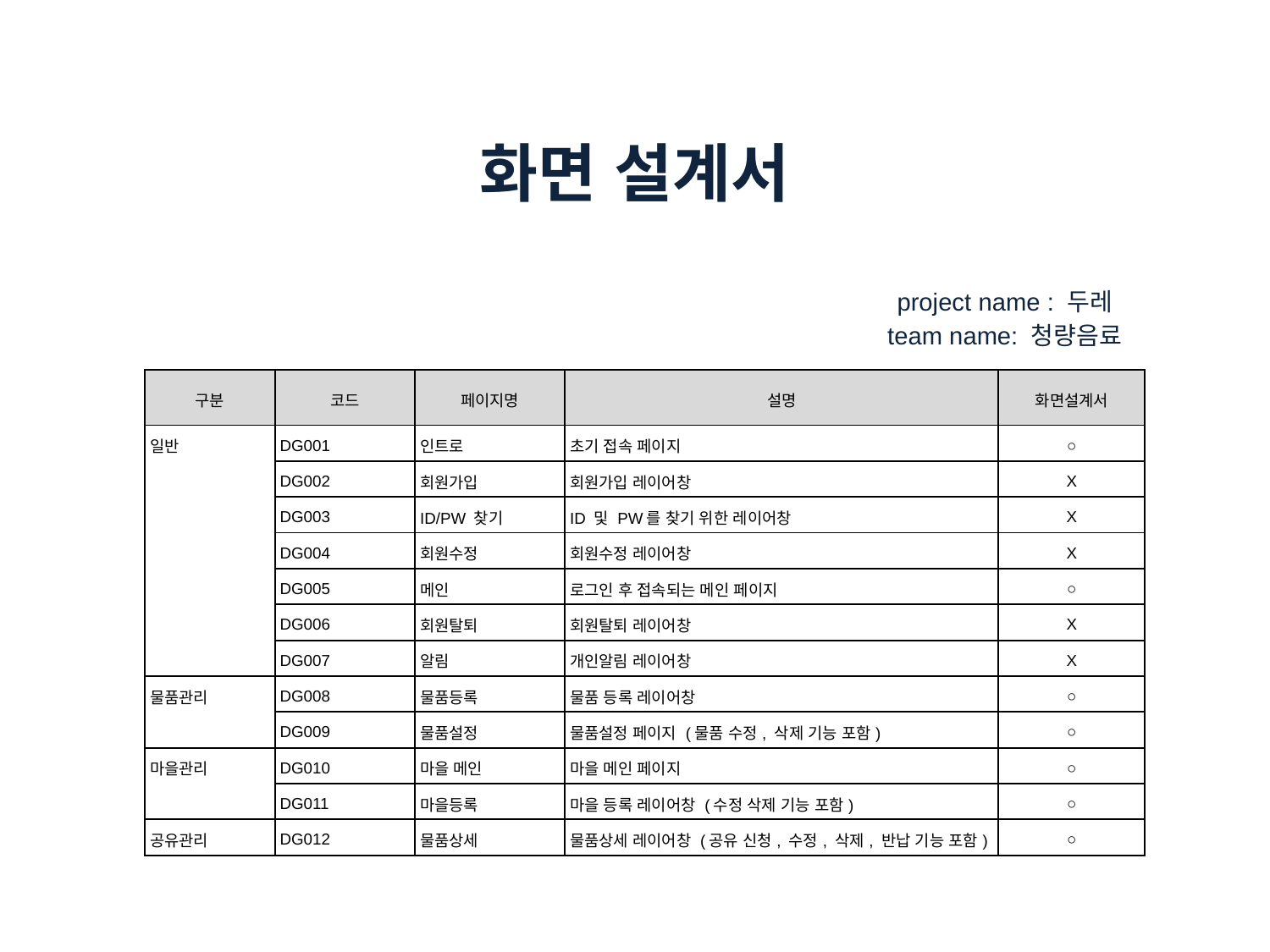

화면 설계서
project name : 두레
team name: 청량음료
| 구분 | 코드 | 페이지명 | 설명 | 화면설계서 |
| --- | --- | --- | --- | --- |
| 일반 | DG001 | 인트로 | 초기 접속 페이지 | ○ |
|  | DG002 | 회원가입 | 회원가입 레이어창 | X |
|  | DG003 | ID/PW 찾기 | ID 및 PW를 찾기 위한 레이어창 | X |
|  | DG004 | 회원수정 | 회원수정 레이어창 | X |
|  | DG005 | 메인 | 로그인 후 접속되는 메인 페이지 | ○ |
|  | DG006 | 회원탈퇴 | 회원탈퇴 레이어창 | X |
|  | DG007 | 알림 | 개인알림 레이어창 | X |
| 물품관리 | DG008 | 물품등록 | 물품 등록 레이어창 | ○ |
|  | DG009 | 물품설정 | 물품설정 페이지 (물품 수정, 삭제 기능 포함) | ○ |
| 마을관리 | DG010 | 마을 메인 | 마을 메인 페이지 | ○ |
|  | DG011 | 마을등록 | 마을 등록 레이어창 (수정 삭제 기능 포함) | ○ |
| 공유관리 | DG012 | 물품상세 | 물품상세 레이어창 (공유 신청, 수정, 삭제, 반납 기능 포함) | ○ |